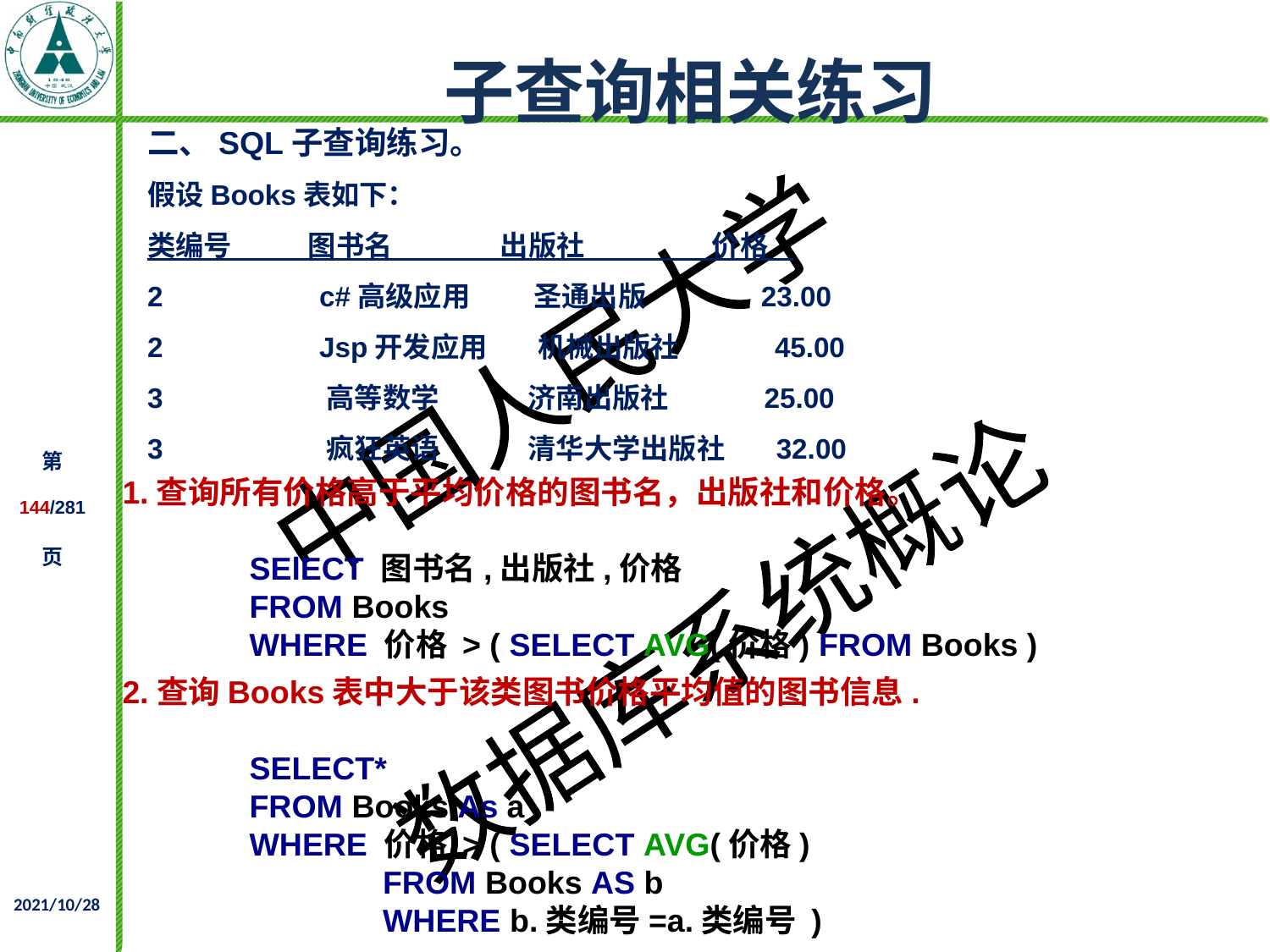

# 子查询相关练习
二、SQL子查询练习。
假设Books表如下： 
类编号            图书名                 出版社                    价格    
2                    c#高级应用          圣通出版                 23.00 
2                    Jsp开发应用        机械出版社              45.00 
3                    高等数学              济南出版社              25.00 
3                    疯狂英语              清华大学出版社       32.00
1.查询所有价格高于平均价格的图书名，出版社和价格。

SElECT 图书名,出版社,价格
FROM Books
WHERE 价格 > ( SELECT AVG(价格) FROM Books )
2.查询Books表中大于该类图书价格平均值的图书信息.

SELECT*
FROM Books As a
WHERE 价格 > ( SELECT AVG(价格)
               FROM Books AS b
               WHERE b.类编号=a.类编号 )
2021/10/28